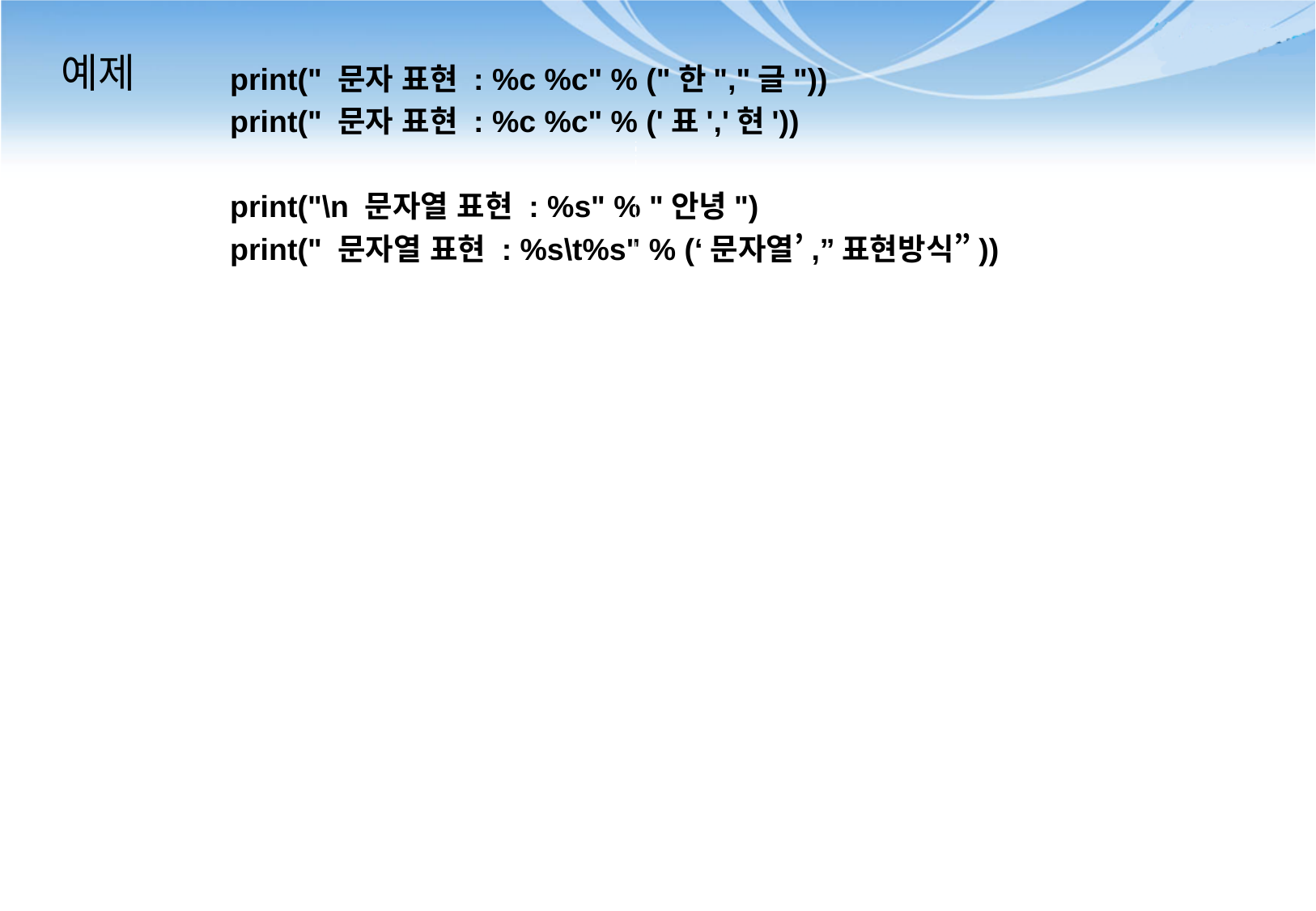

# 예제
print(" 문자 표현 : %c %c" % ("한","글"))
print(" 문자 표현 : %c %c" % ('표','현'))

print("\n 문자열 표현 : %s" % "안녕")
print(" 문자열 표현 : %s\t%s" % (‘문자열’,”표현방식”))